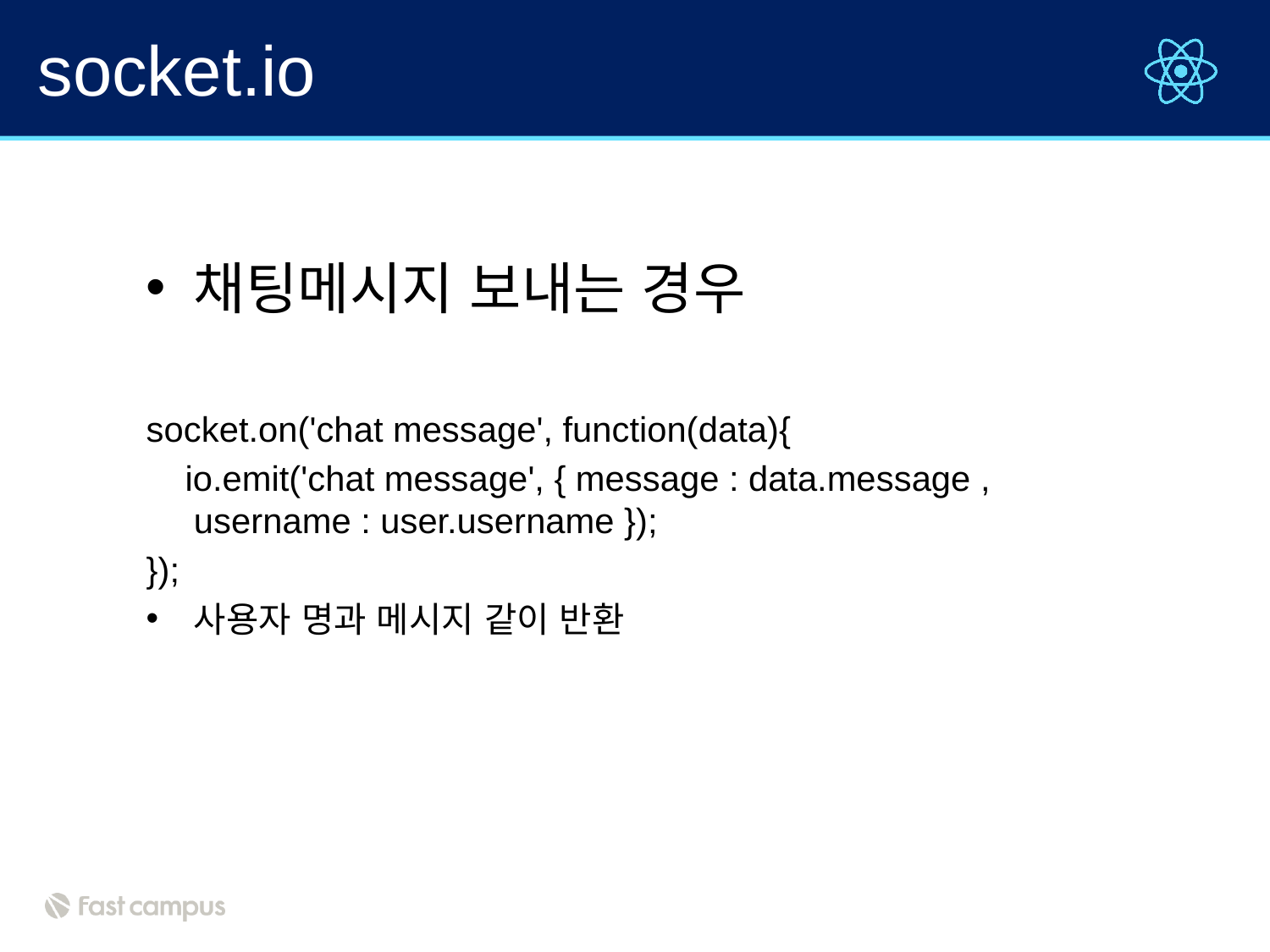

# socket.io
채팅메시지 보내는 경우

socket.on('chat message', function(data){
    io.emit('chat message', { message : data.message , username : user.username });
});
사용자 명과 메시지 같이 반환